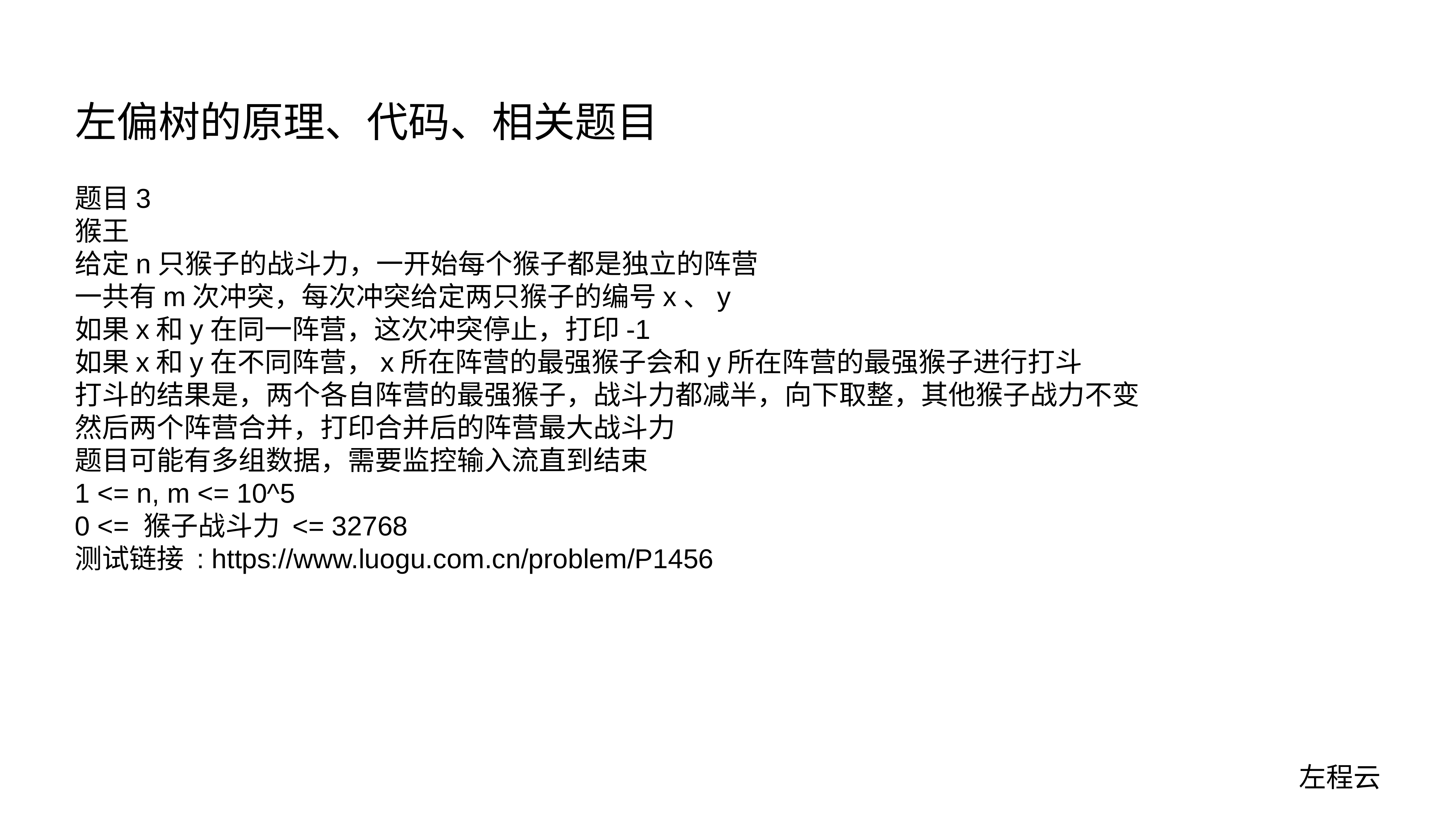

# 左偏树的原理、代码、相关题目
题目3
猴王
给定n只猴子的战斗力，一开始每个猴子都是独立的阵营
一共有m次冲突，每次冲突给定两只猴子的编号x、y
如果x和y在同一阵营，这次冲突停止，打印-1
如果x和y在不同阵营，x所在阵营的最强猴子会和y所在阵营的最强猴子进行打斗
打斗的结果是，两个各自阵营的最强猴子，战斗力都减半，向下取整，其他猴子战力不变
然后两个阵营合并，打印合并后的阵营最大战斗力
题目可能有多组数据，需要监控输入流直到结束
1 <= n, m <= 10^5
0 <= 猴子战斗力 <= 32768
测试链接 : https://www.luogu.com.cn/problem/P1456
左程云